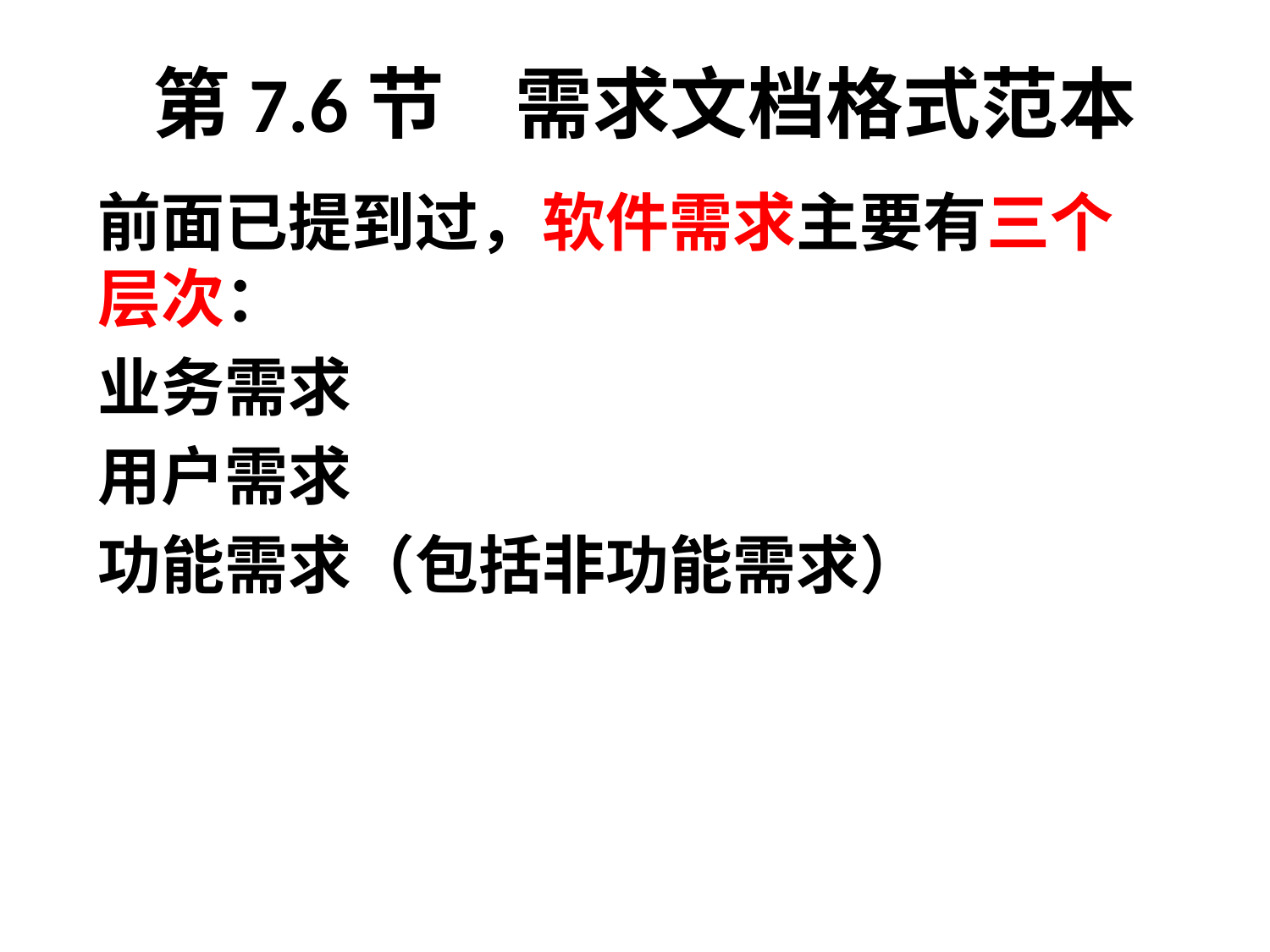

# 第7.6节    需求文档格式范本
前面已提到过，软件需求主要有三个层次：
业务需求
用户需求
功能需求（包括非功能需求）